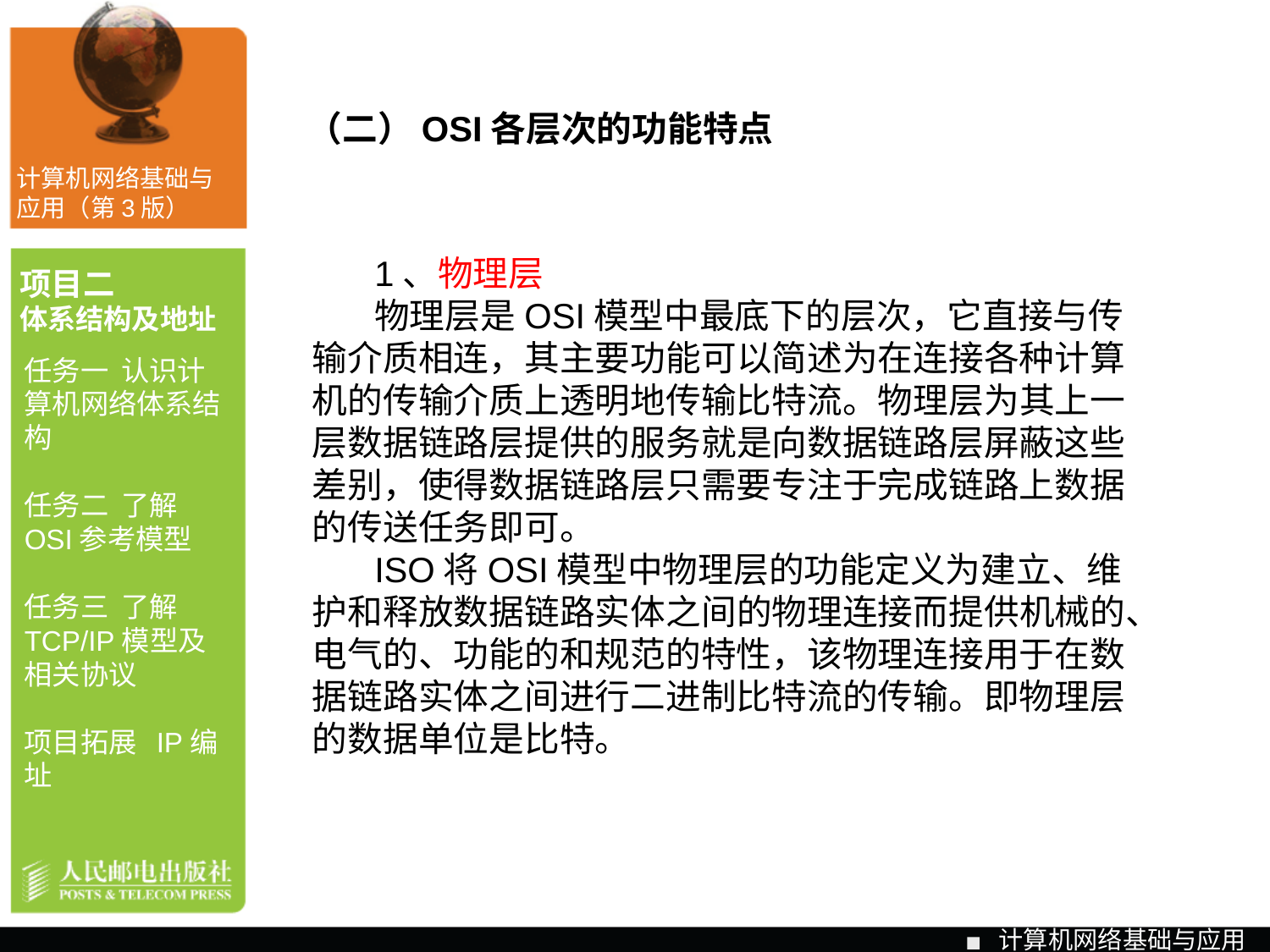

（二）OSI各层次的功能特点
计算机网络基础与应用（第3版）
1、物理层
物理层是OSI模型中最底下的层次，它直接与传输介质相连，其主要功能可以简述为在连接各种计算机的传输介质上透明地传输比特流。物理层为其上一层数据链路层提供的服务就是向数据链路层屏蔽这些差别，使得数据链路层只需要专注于完成链路上数据的传送任务即可。
ISO将OSI模型中物理层的功能定义为建立、维护和释放数据链路实体之间的物理连接而提供机械的、电气的、功能的和规范的特性，该物理连接用于在数据链路实体之间进行二进制比特流的传输。即物理层的数据单位是比特。
项目二
体系结构及地址
任务一  认识计算机网络体系结构

任务二  了解OSI参考模型

任务三  了解TCP/IP模型及相关协议

项目拓展  IP编址

计算机网络基础与应用